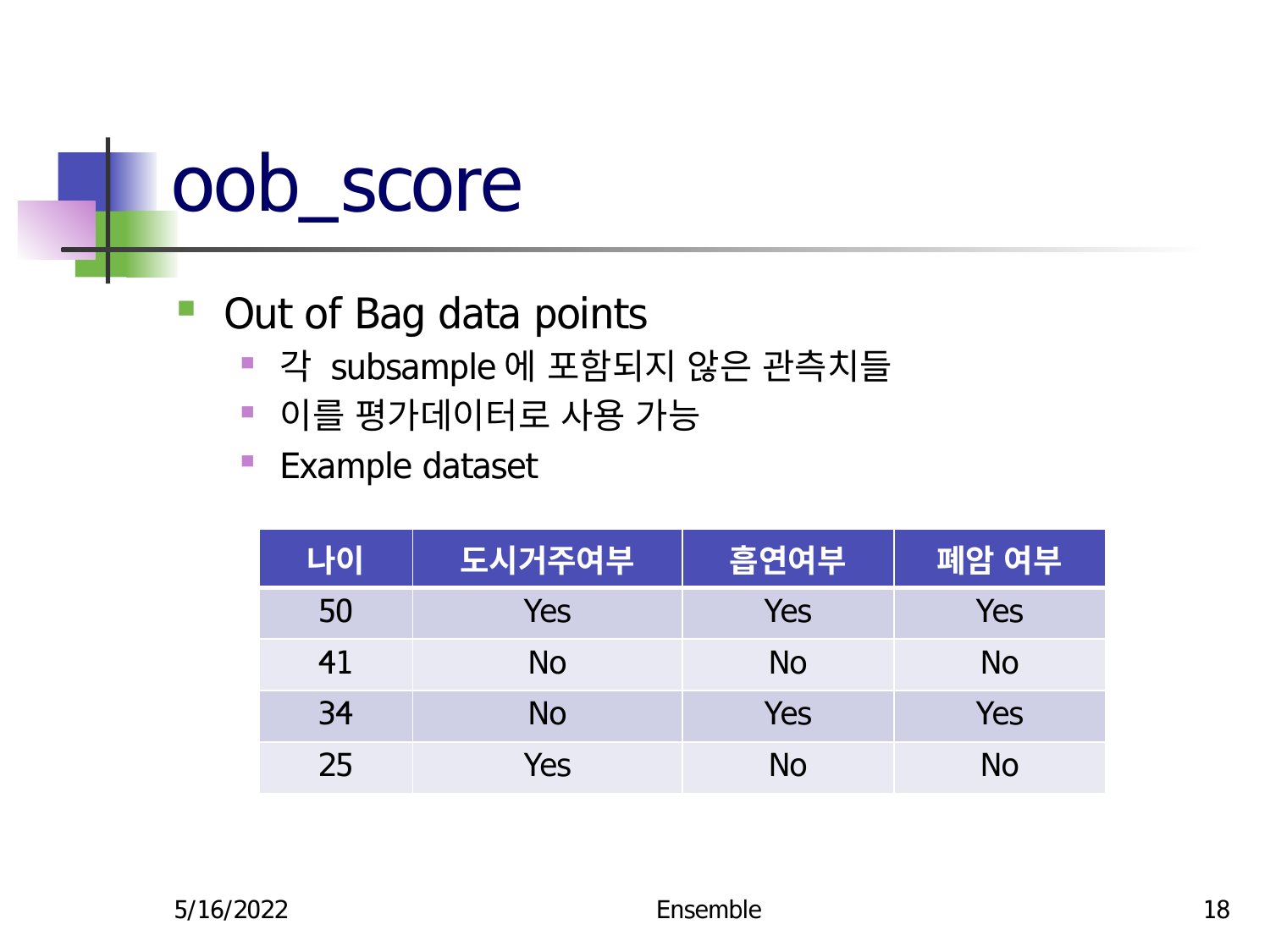

# oob_score
Out of Bag data points
각 subsample에 포함되지 않은 관측치들
이를 평가데이터로 사용 가능
Example dataset

| 나이 | 도시거주여부 | 흡연여부 | 폐암 여부 |
| --- | --- | --- | --- |
| 50 | Yes | Yes | Yes |
| 41 | No | No | No |
| 34 | No | Yes | Yes |
| 25 | Yes | No | No |
5/16/2022
Ensemble
18